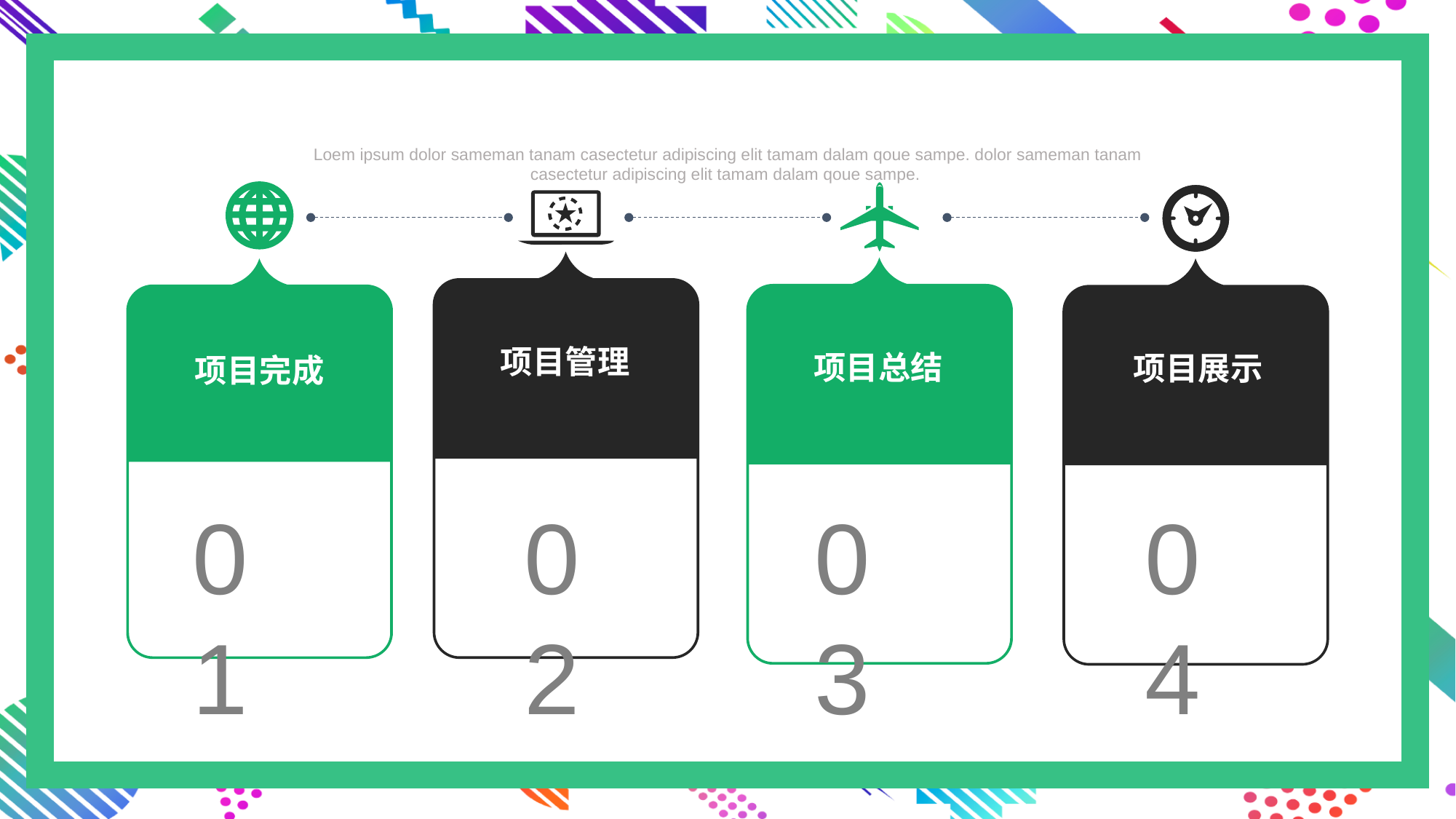

Loem ipsum dolor sameman tanam casectetur adipiscing elit tamam dalam qoue sampe. dolor sameman tanam casectetur adipiscing elit tamam dalam qoue sampe.

项目管理

项目总结

项目完成

项目展示
01
02
03
04